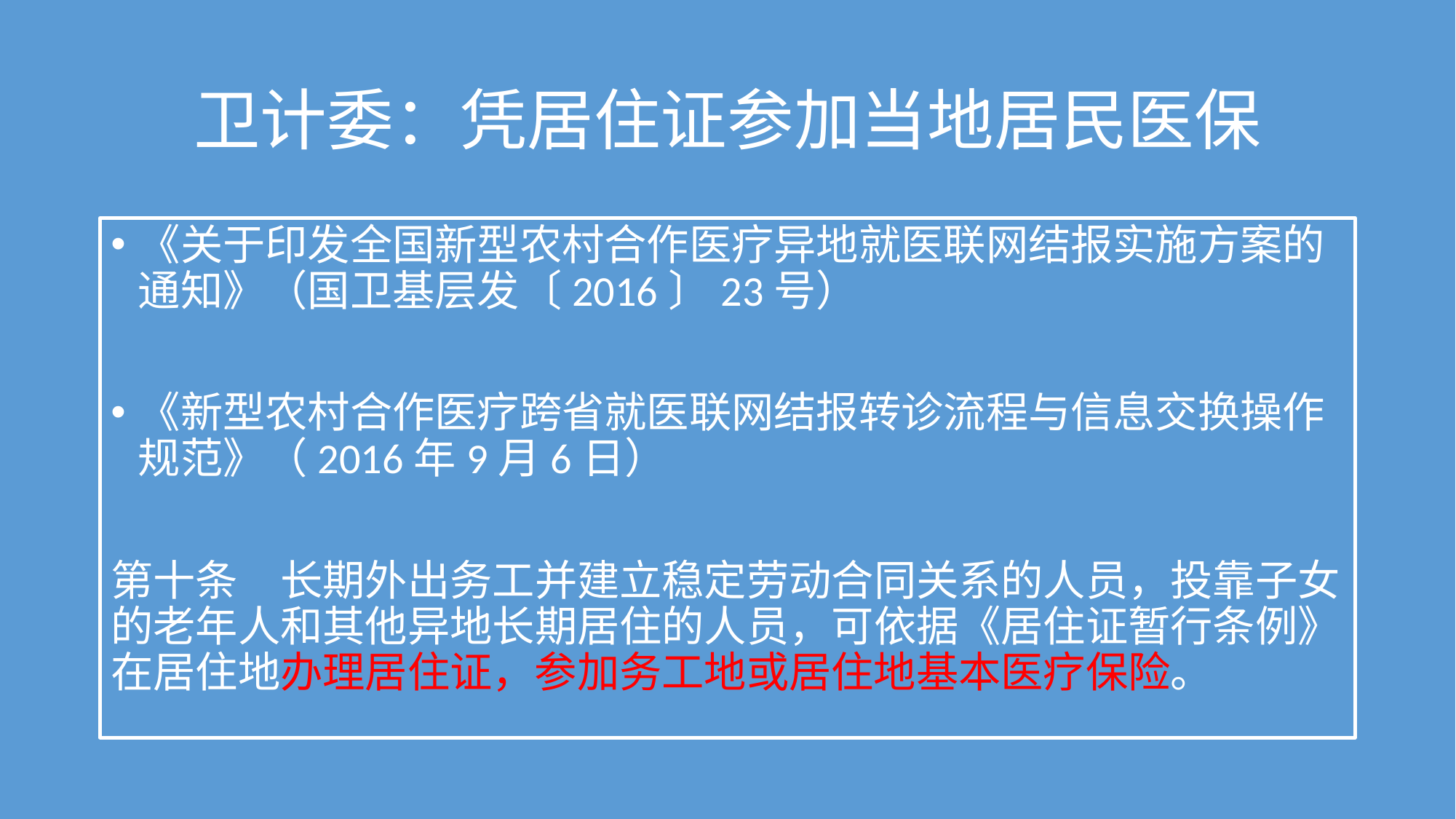

# 卫计委：凭居住证参加当地居民医保
《关于印发全国新型农村合作医疗异地就医联网结报实施方案的通知》（国卫基层发〔2016〕23号）

《新型农村合作医疗跨省就医联网结报转诊流程与信息交换操作规范》（2016年9月6日）

第十条　长期外出务工并建立稳定劳动合同关系的人员，投靠子女的老年人和其他异地长期居住的人员，可依据《居住证暂行条例》在居住地办理居住证，参加务工地或居住地基本医疗保险。